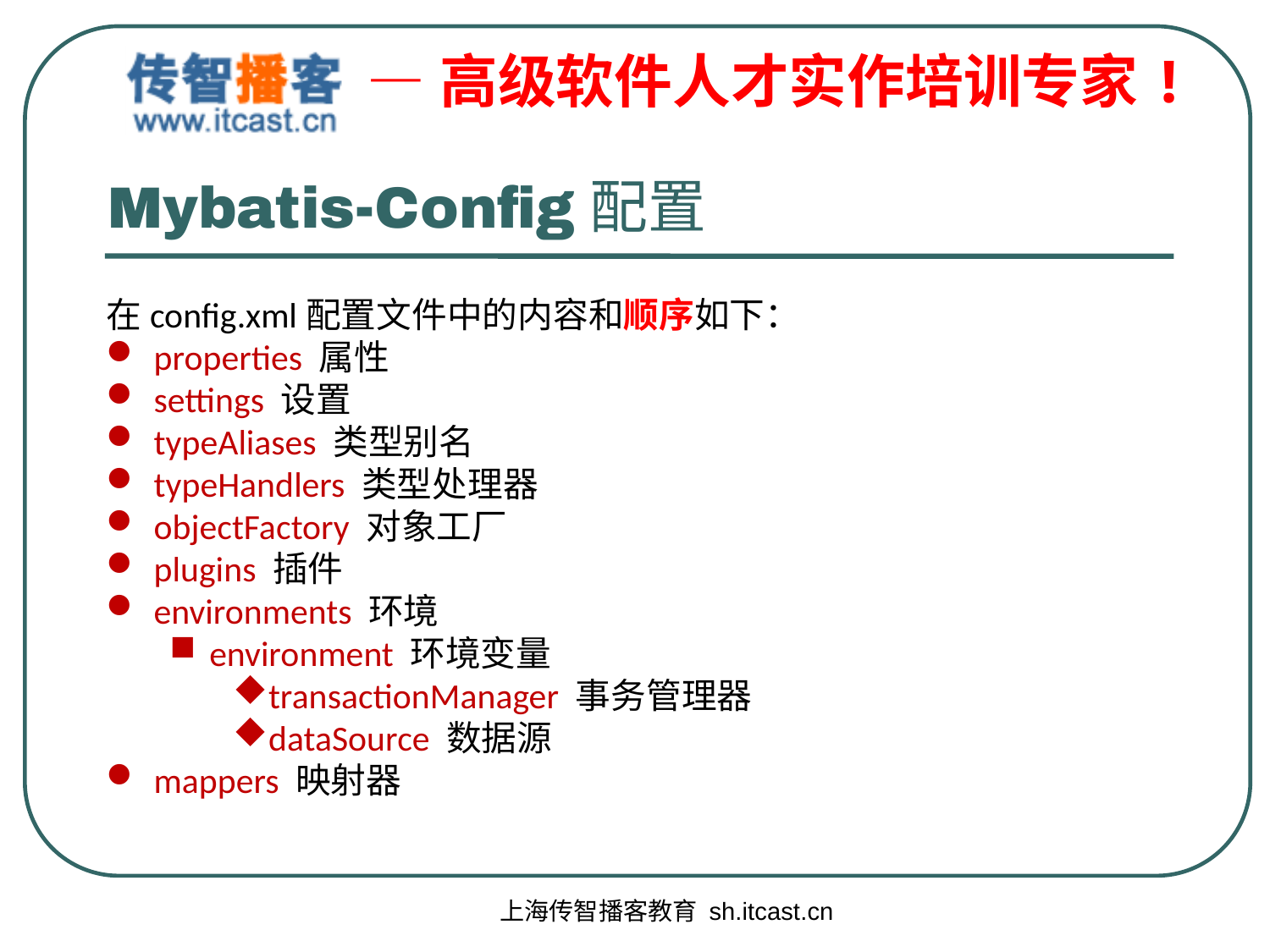

# Mybatis-Config配置
在config.xml配置文件中的内容和顺序如下：
properties 属性
settings 设置
typeAliases 类型别名
typeHandlers 类型处理器
objectFactory 对象工厂
plugins 插件
environments 环境
environment 环境变量
transactionManager 事务管理器
dataSource 数据源
mappers 映射器
上海传智播客教育 sh.itcast.cn